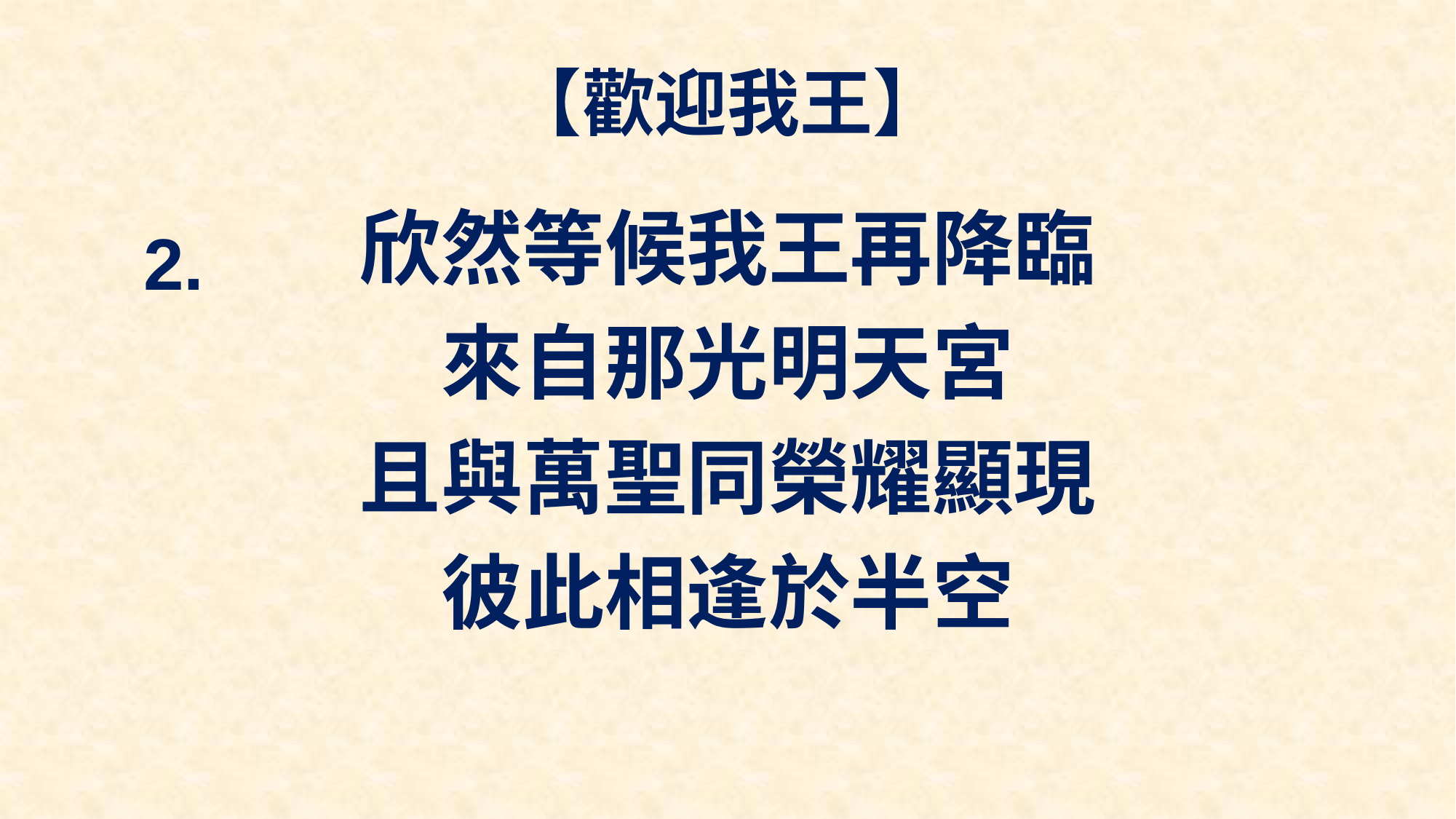

# 【歡迎我王】
欣然等候我王再降臨
來自那光明天宮
且與萬聖同榮耀顯現
彼此相逢於半空
2.